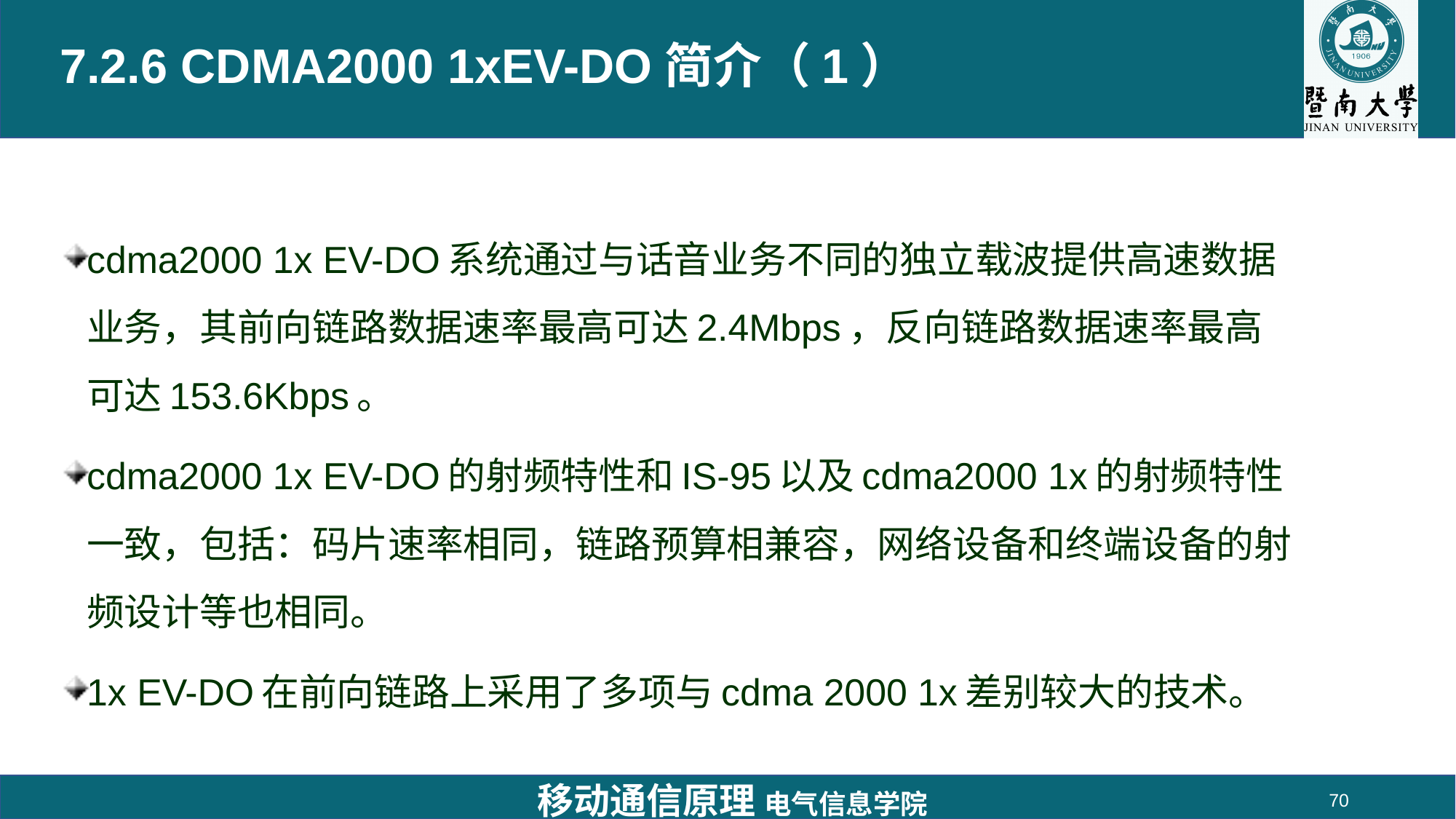

# 7.2.6 CDMA2000 1xEV-DO简介（1）
cdma2000 1x EV-DO系统通过与话音业务不同的独立载波提供高速数据业务，其前向链路数据速率最高可达2.4Mbps，反向链路数据速率最高可达153.6Kbps。
cdma2000 1x EV-DO的射频特性和IS-95以及cdma2000 1x的射频特性一致，包括：码片速率相同，链路预算相兼容，网络设备和终端设备的射频设计等也相同。
1x EV-DO在前向链路上采用了多项与cdma 2000 1x差别较大的技术。
移动通信原理 电气信息学院
70